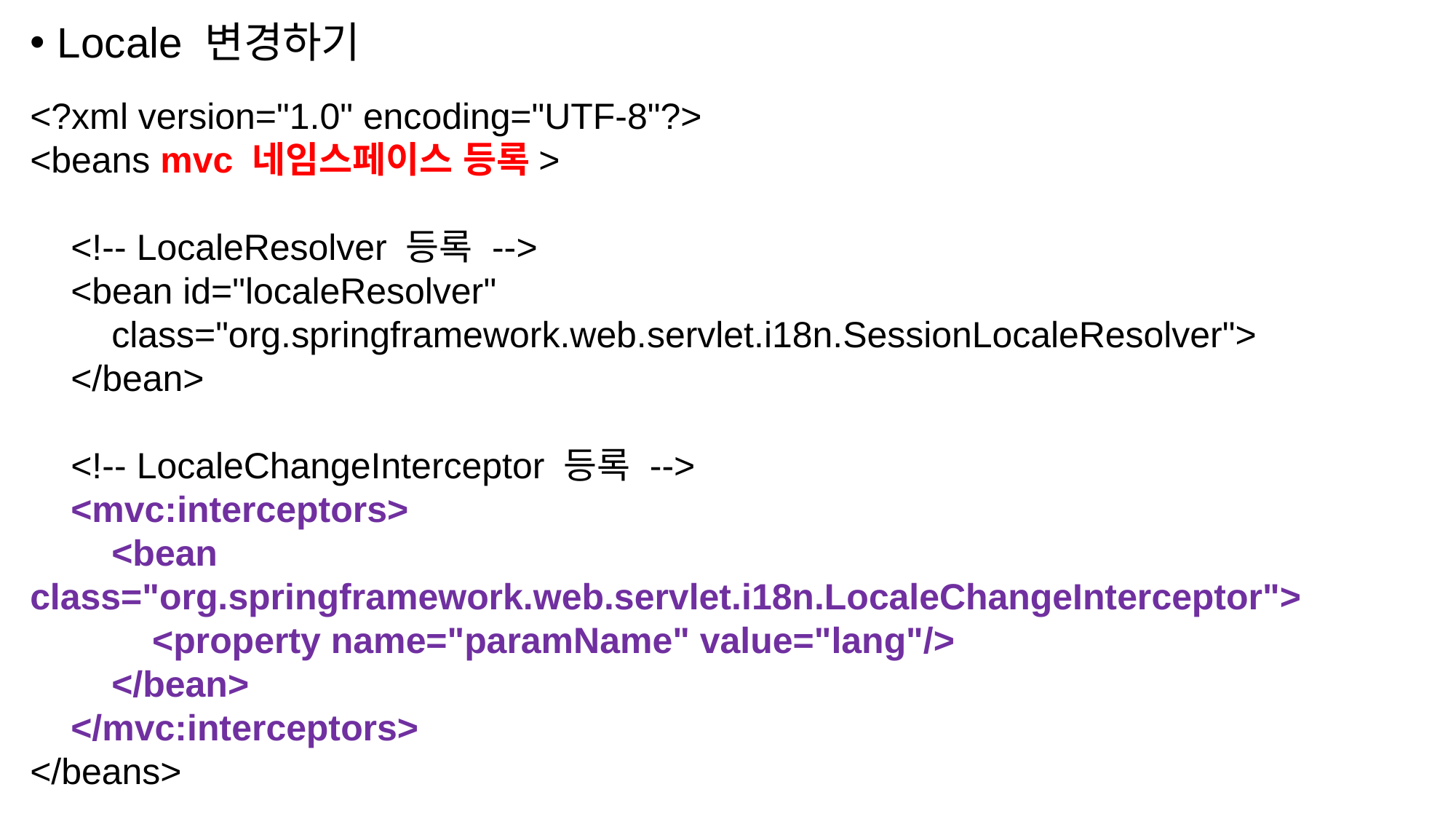

Locale 변경하기
<?xml version="1.0" encoding="UTF-8"?>
<beans mvc 네임스페이스 등록>

    <!-- LocaleResolver 등록 -->
    <bean id="localeResolver"
        class="org.springframework.web.servlet.i18n.SessionLocaleResolver">
    </bean>

    <!-- LocaleChangeInterceptor 등록 -->
    <mvc:interceptors>
        <bean class="org.springframework.web.servlet.i18n.LocaleChangeInterceptor">
            <property name="paramName" value="lang"/>
        </bean>
    </mvc:interceptors>
</beans>